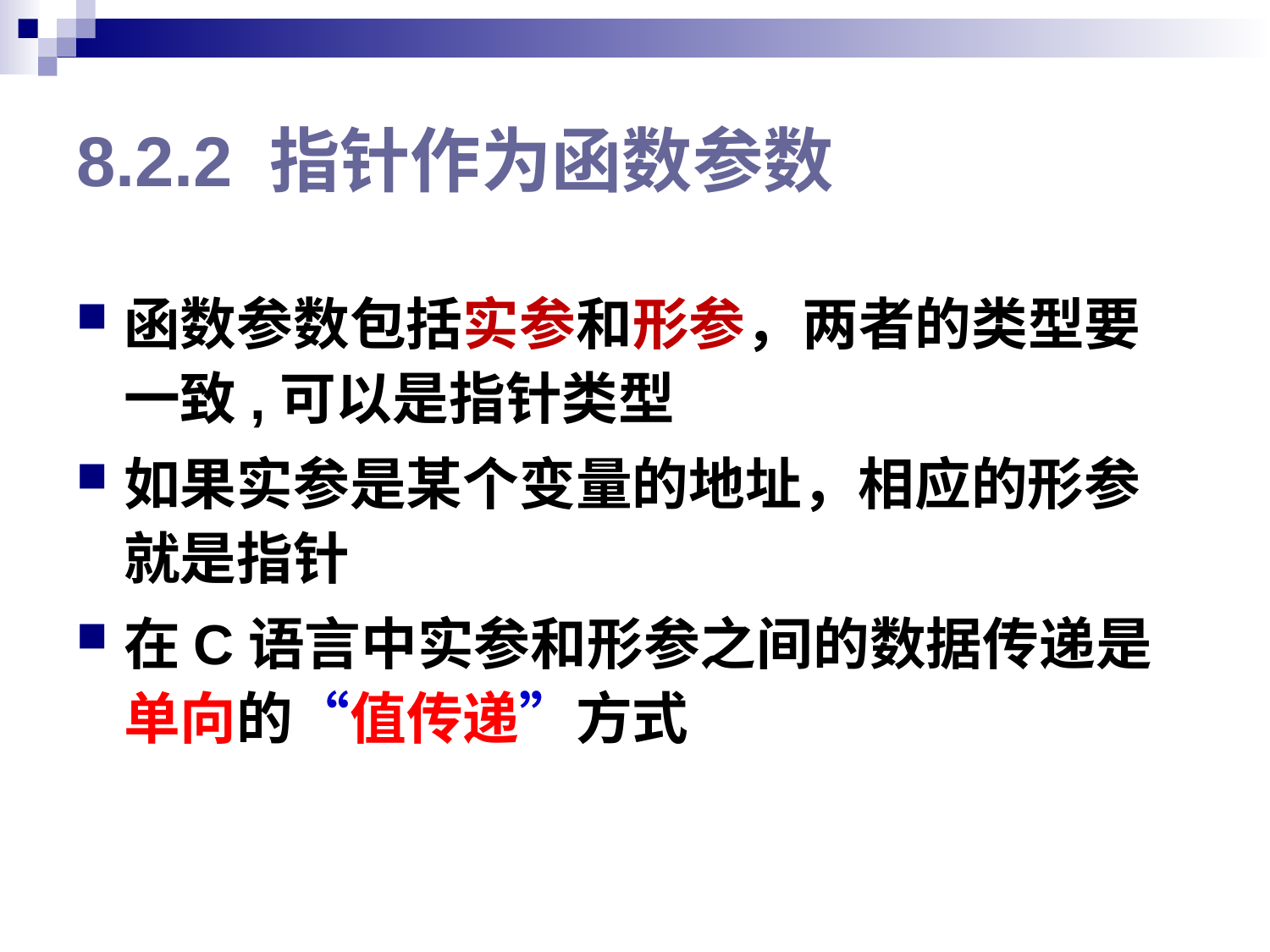

# 8.2.2 指针作为函数参数
函数参数包括实参和形参，两者的类型要一致,可以是指针类型
如果实参是某个变量的地址，相应的形参就是指针
在C语言中实参和形参之间的数据传递是单向的“值传递”方式